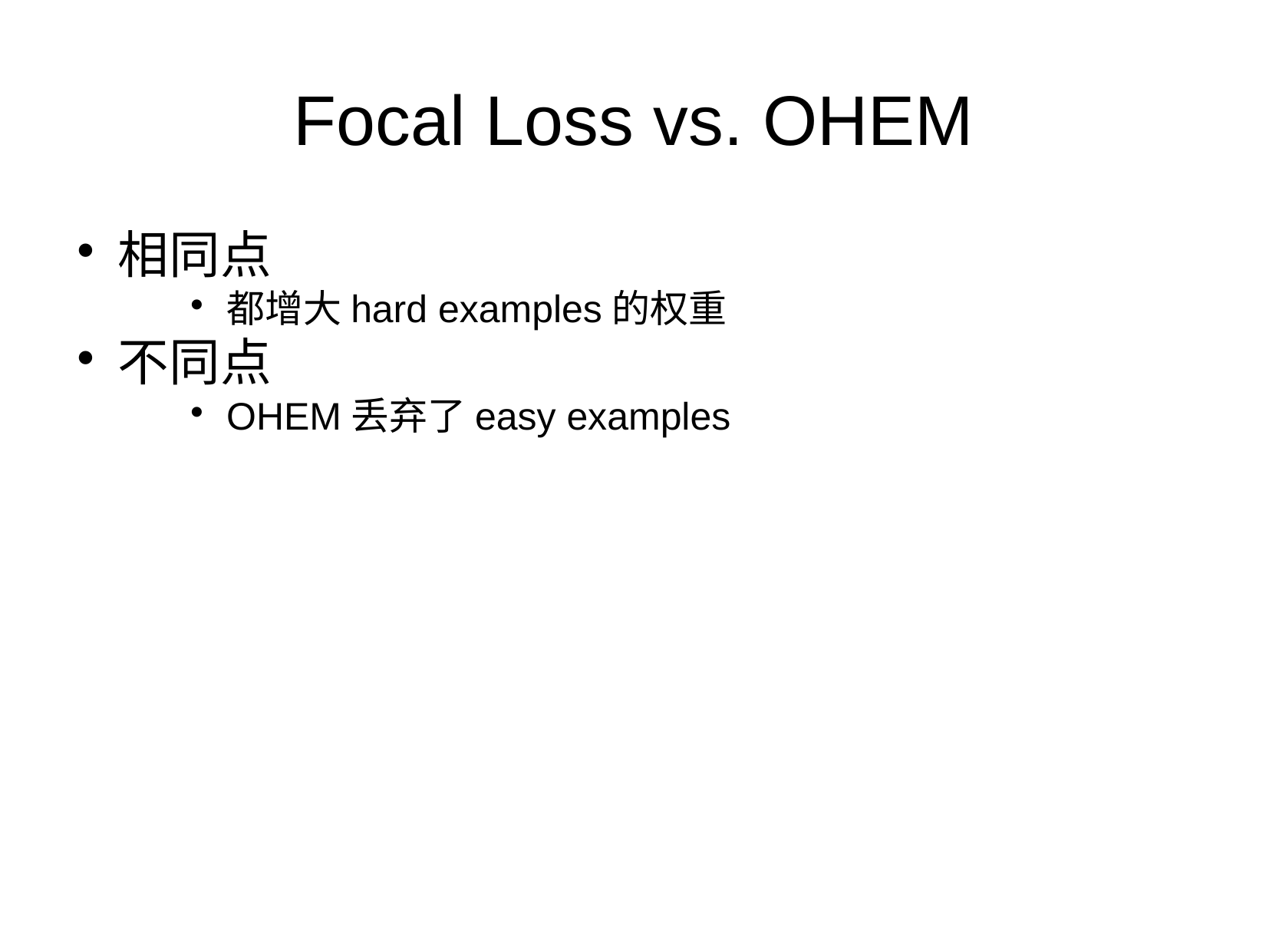

Focal Loss vs. OHEM
相同点
都增大hard examples的权重
不同点
OHEM丢弃了easy examples